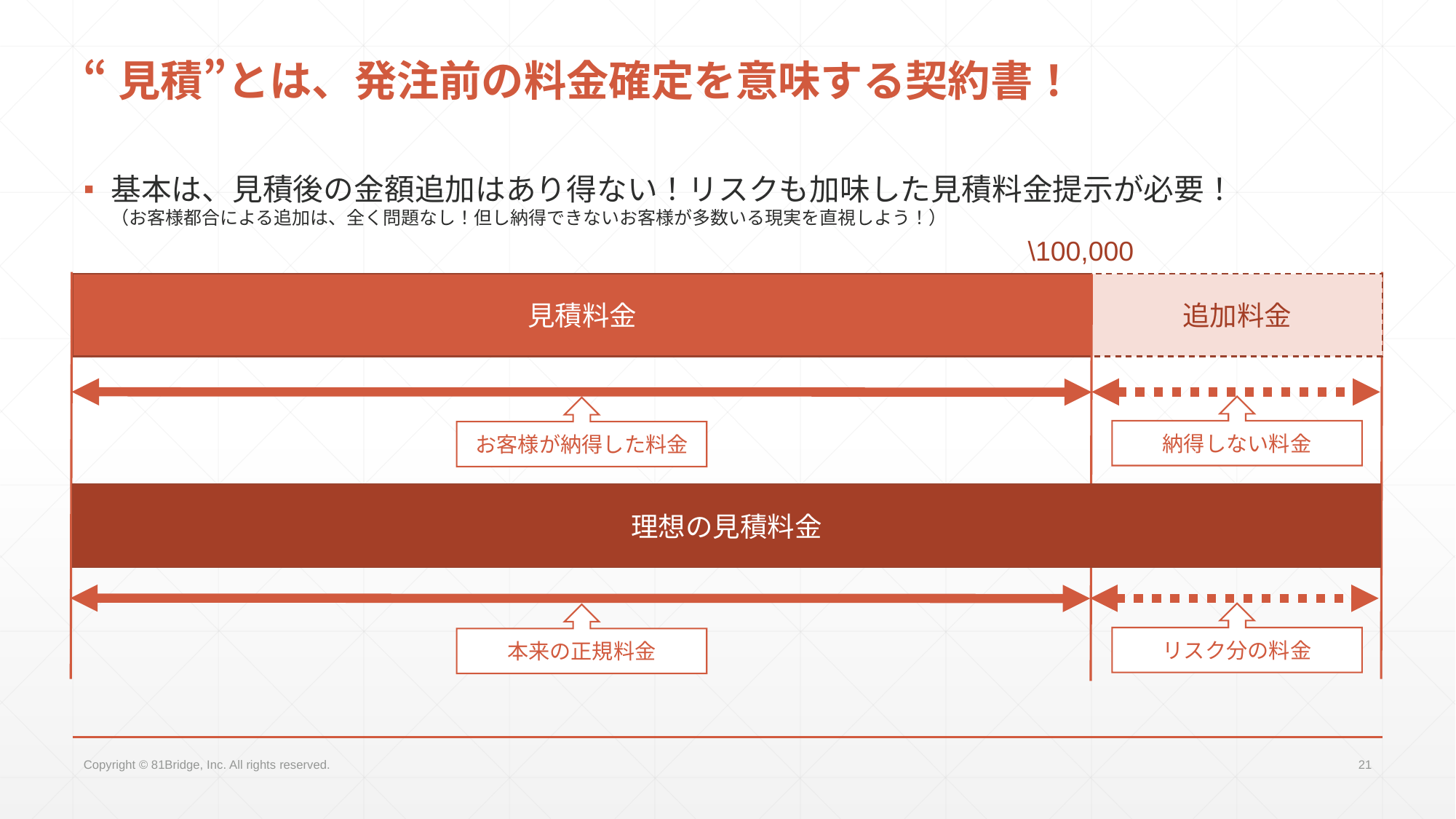

# “見積”とは、発注前の料金確定を意味する契約書！
基本は、見積後の金額追加はあり得ない！リスクも加味した見積料金提示が必要！
（お客様都合による追加は、全く問題なし！但し納得できないお客様が多数いる現実を直視しよう！）
\100,000
見積料金
追加料金
納得しない料金
お客様が納得した料金
理想の見積料金
リスク分の料金
本来の正規料金
Copyright © 81Bridge, Inc. All rights reserved.
21